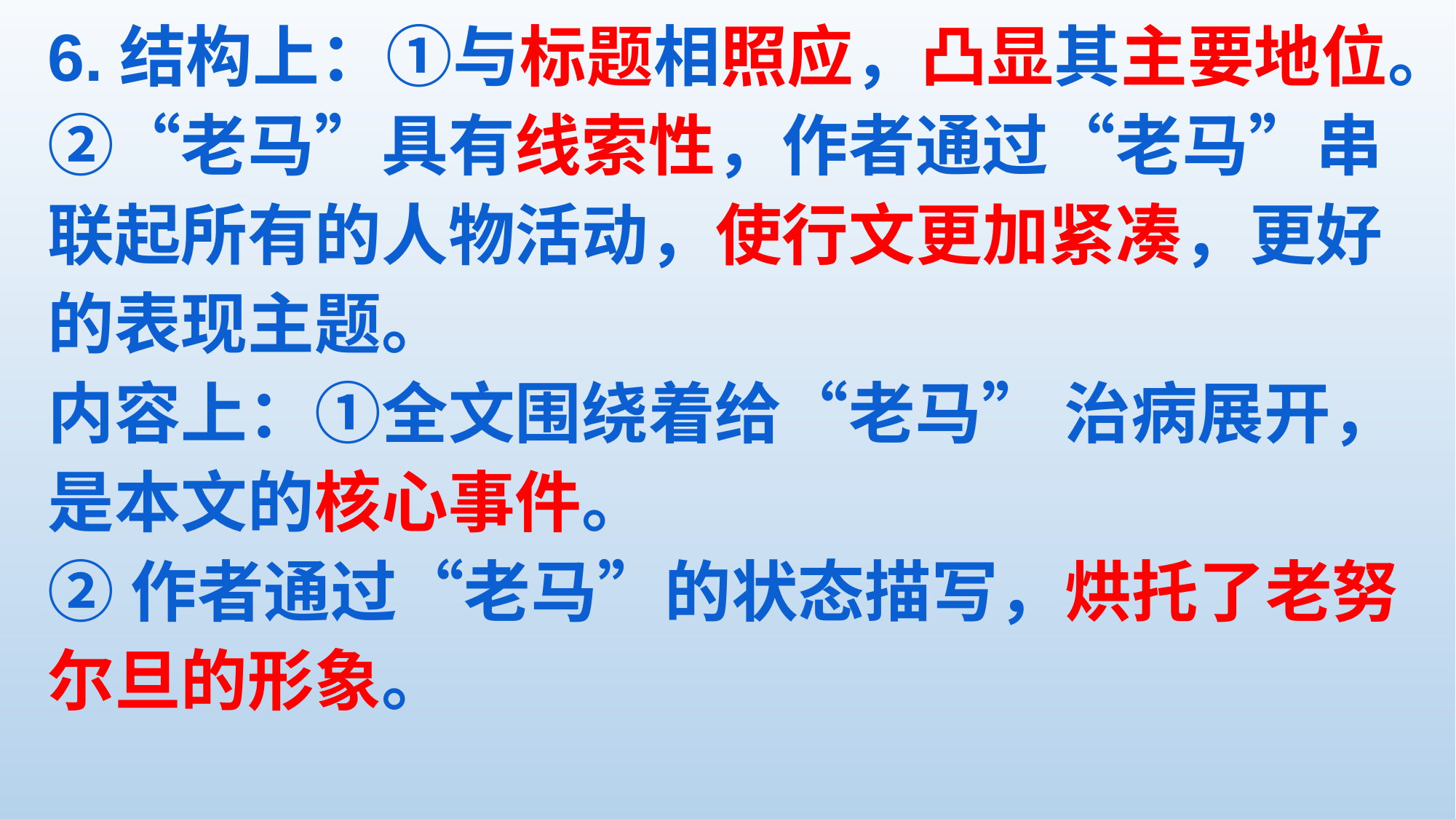

6.结构上：①与标题相照应，凸显其主要地位。②“老马”具有线索性，作者通过“老马”串联起所有的人物活动，使行文更加紧凑，更好的表现主题。
内容上：①全文围绕着给“老马” 治病展开，是本文的核心事件。
②作者通过“老马”的状态描写，烘托了老努尔旦的形象。